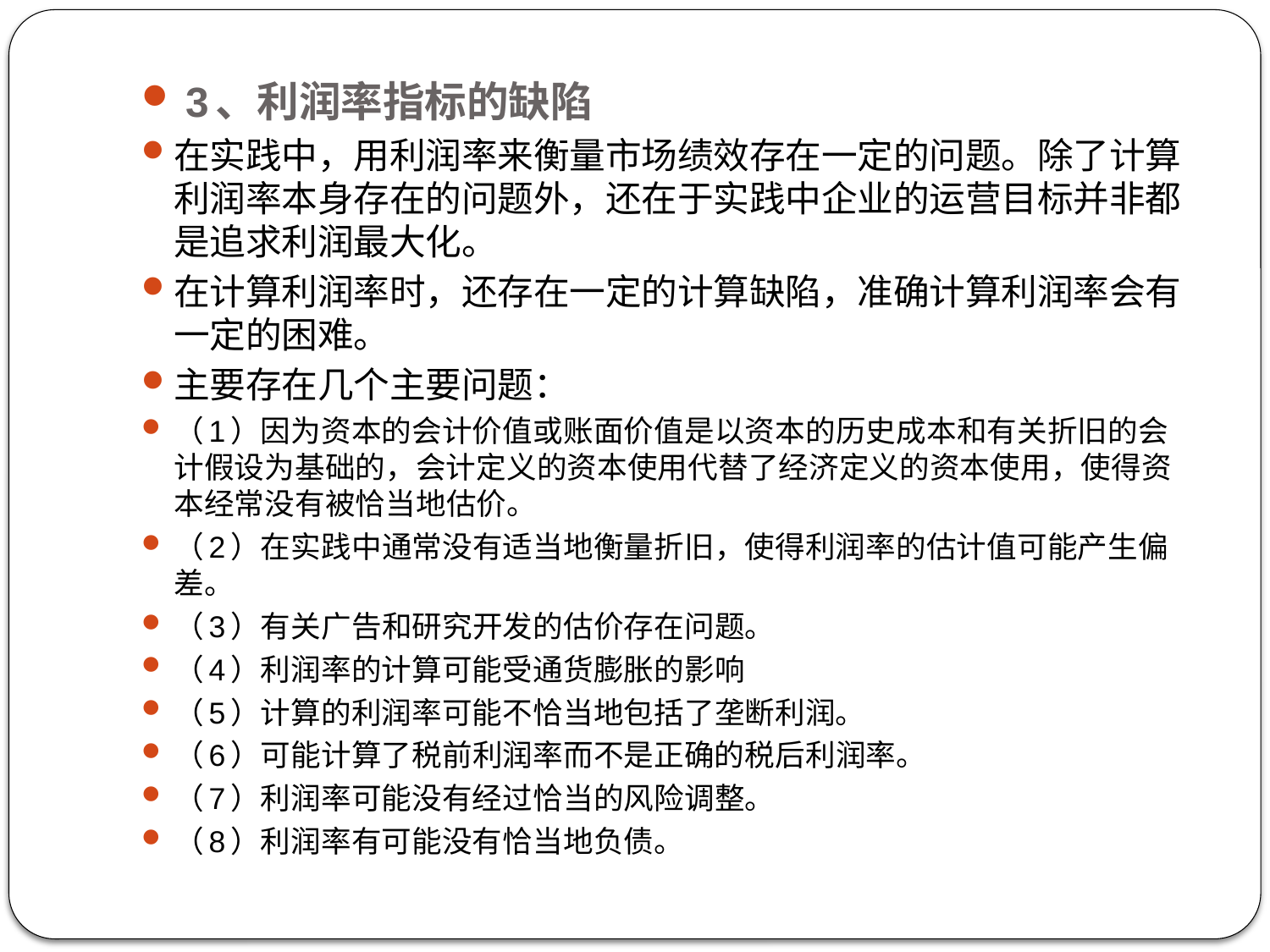

3、利润率指标的缺陷
在实践中，用利润率来衡量市场绩效存在一定的问题。除了计算利润率本身存在的问题外，还在于实践中企业的运营目标并非都是追求利润最大化。
在计算利润率时，还存在一定的计算缺陷，准确计算利润率会有一定的困难。
主要存在几个主要问题：
（1）因为资本的会计价值或账面价值是以资本的历史成本和有关折旧的会计假设为基础的，会计定义的资本使用代替了经济定义的资本使用，使得资本经常没有被恰当地估价。
（2）在实践中通常没有适当地衡量折旧，使得利润率的估计值可能产生偏差。
（3）有关广告和研究开发的估价存在问题。
（4）利润率的计算可能受通货膨胀的影响
（5）计算的利润率可能不恰当地包括了垄断利润。
（6）可能计算了税前利润率而不是正确的税后利润率。
（7）利润率可能没有经过恰当的风险调整。
（8）利润率有可能没有恰当地负债。